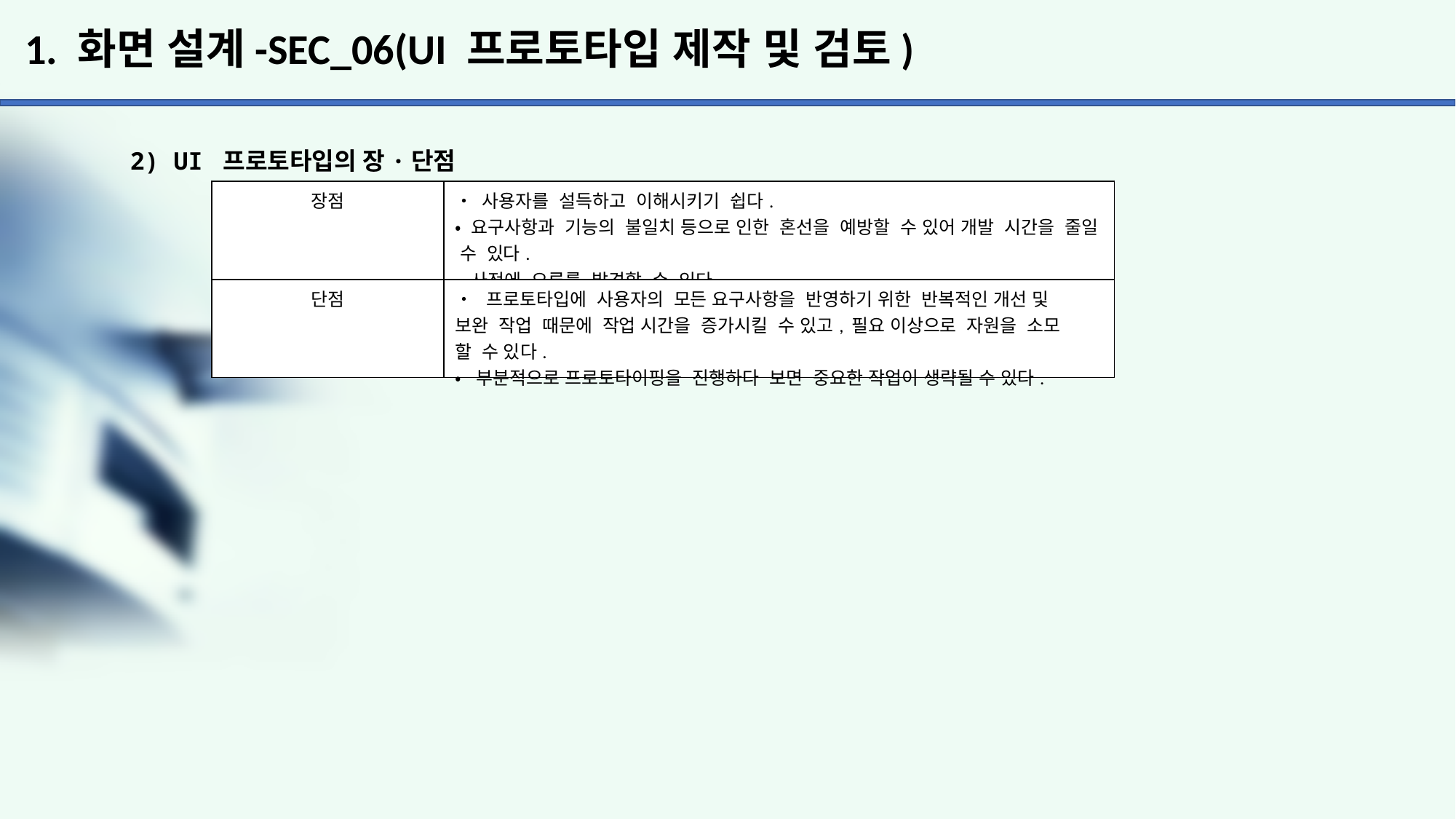

# 1. 화면 설계-SEC_06(UI 프로토타입 제작 및 검토)
2) UI 프로토타입의 장·단점

| 장점 | • 사용자를 설득하고 이해시키기 쉽다. • 요구사항과 기능의 불일치 등으로 인한 혼선을 예방할 수 있어 개발 시간을 줄일 수 있다. • 사전에 오류를 발견할 수 있다. |
| --- | --- |
| 단점 | • 프로토타입에 사용자의 모든 요구사항을 반영하기 위한 반복적인 개선 및 보완 작업 때문에 작업 시간을 증가시킬 수 있고, 필요 이상으로 자원을 소모 할 수 있다. • 부분적으로 프로토타이핑을 진행하다 보면 중요한 작업이 생략될 수 있다. |